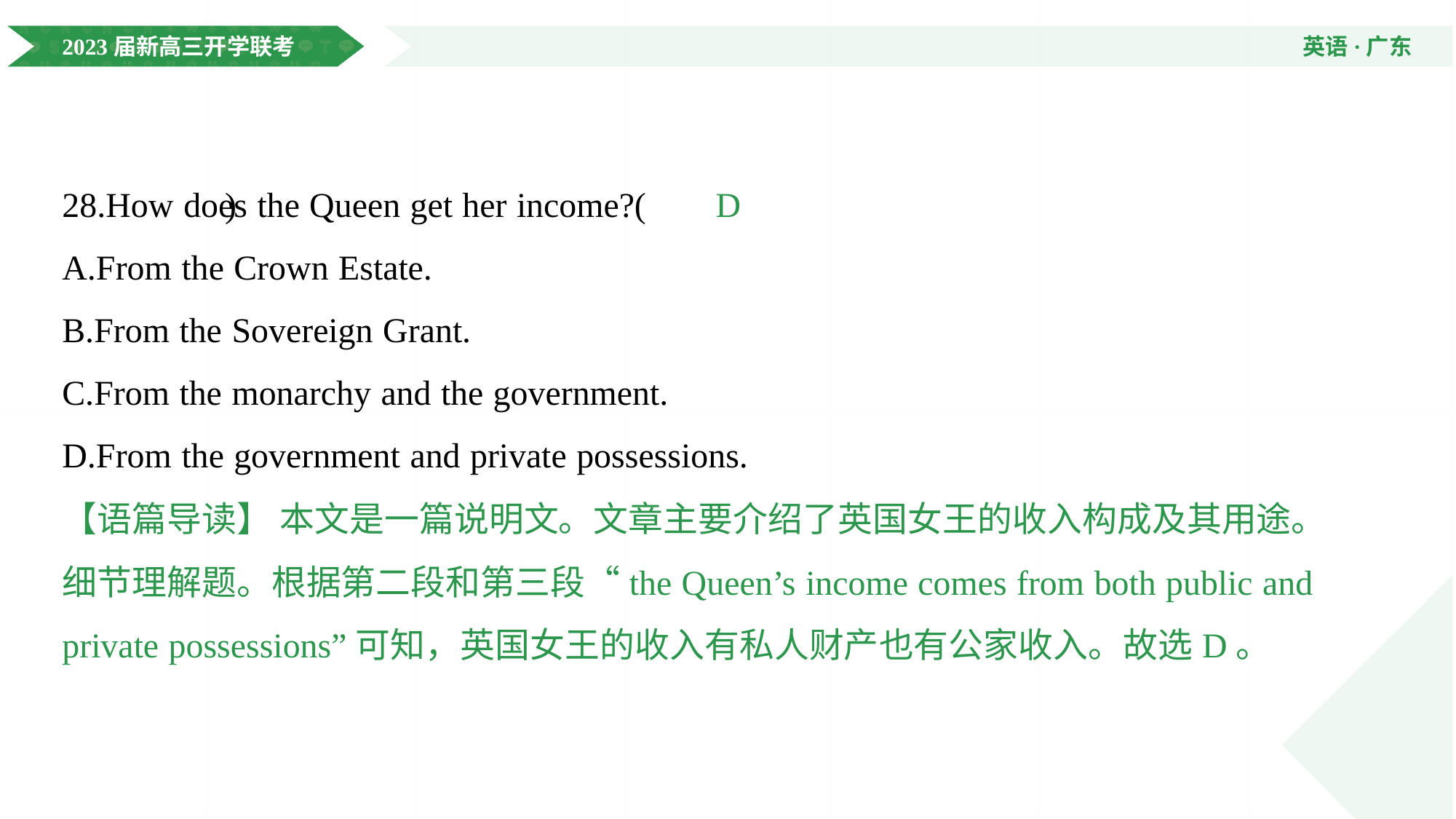

28.How does the Queen get her income?( @15@   )
A.From the Crown Estate.
B.From the Sovereign Grant.
C.From the monarchy and the government.
D.From the government and private possessions.
D
【语篇导读】 本文是一篇说明文。文章主要介绍了英国女王的收入构成及其用途。
细节理解题。根据第二段和第三段“the Queen’s income comes from both public and private possessions”可知，英国女王的收入有私人财产也有公家收入。故选D。